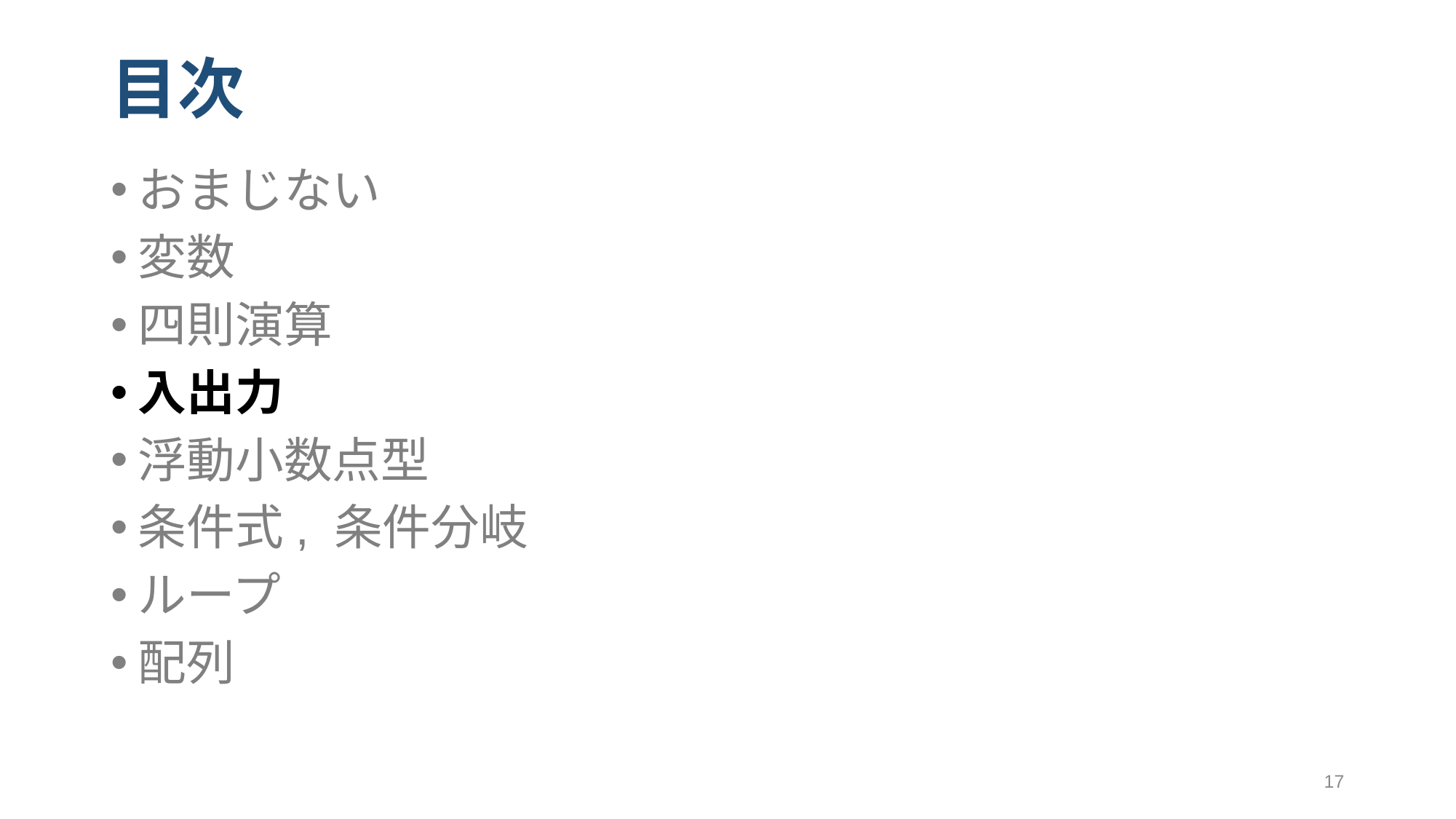

# 目次
おまじない
変数
四則演算
入出力
浮動小数点型
条件式, 条件分岐
ループ
配列
17